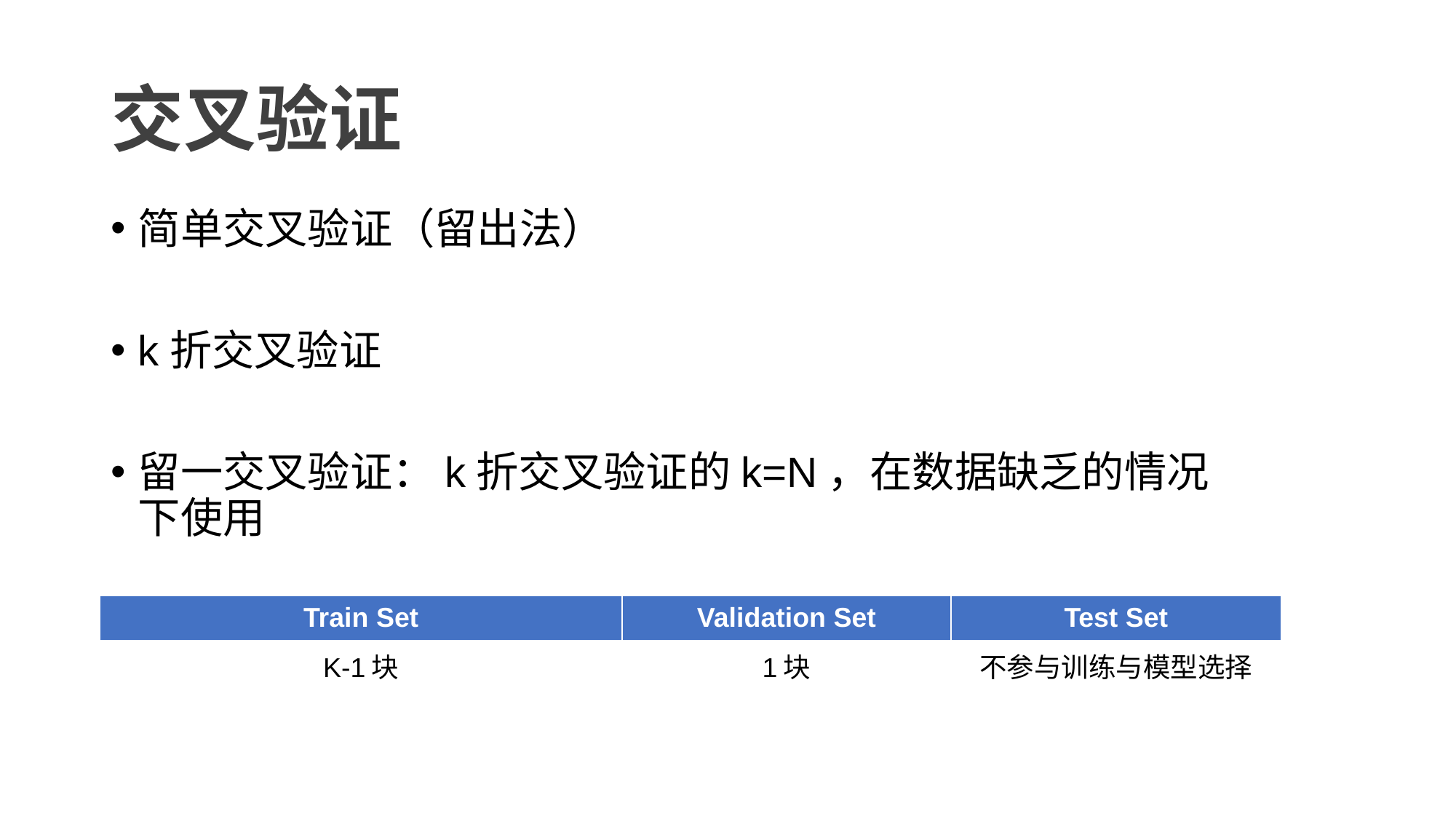

# 交叉验证
简单交叉验证（留出法）

k折交叉验证

留一交叉验证：k折交叉验证的k=N，在数据缺乏的情况下使用
| Train Set | Validation Set | Test Set |
| --- | --- | --- |
| K-1块 | 1块 | 不参与训练与模型选择 |